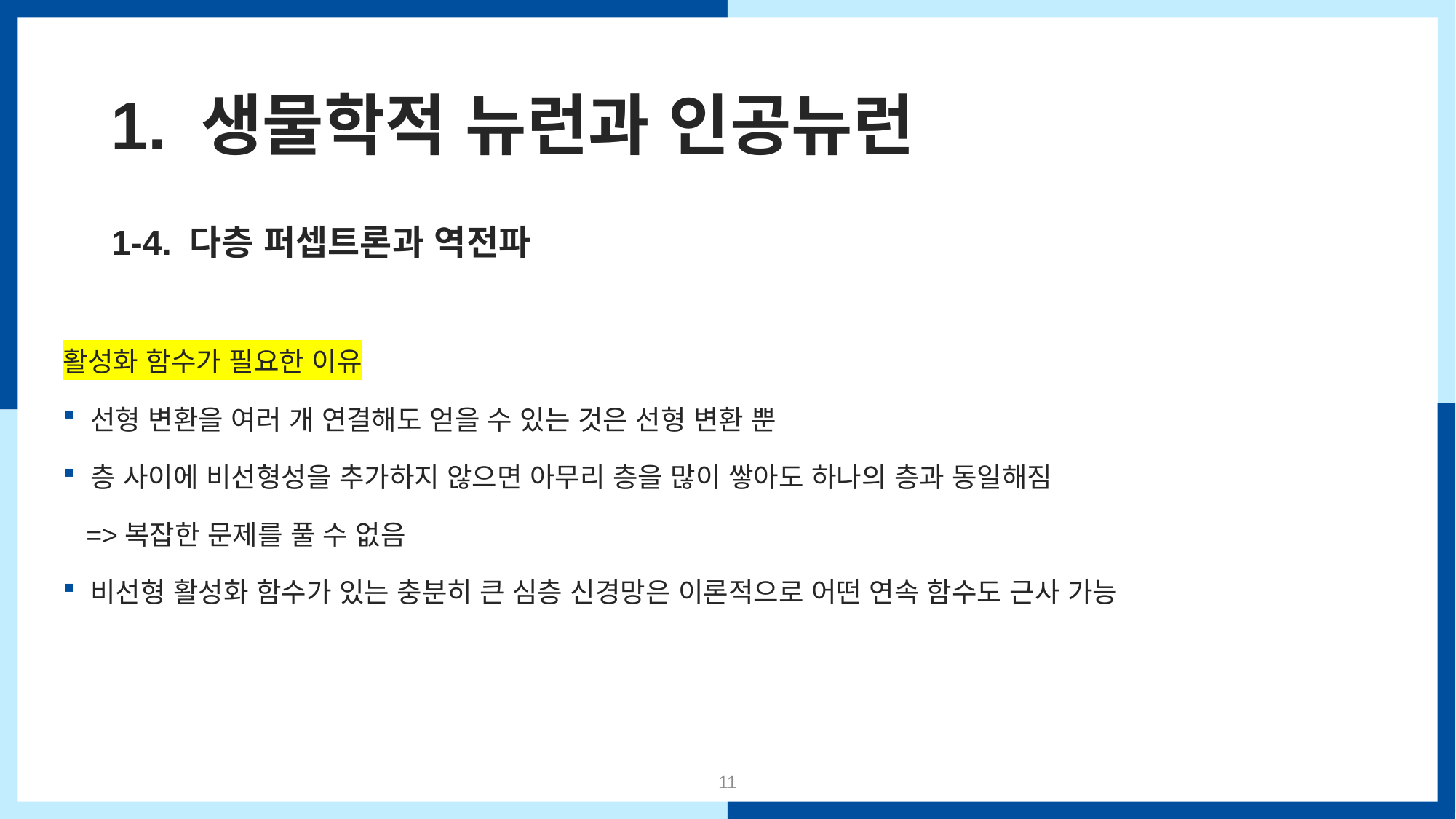

# 1. 생물학적 뉴런과 인공뉴런
     1-4. 다층 퍼셉트론과 역전파

활성화 함수가 필요한 이유
선형 변환을 여러 개 연결해도 얻을 수 있는 것은 선형 변환 뿐
층 사이에 비선형성을 추가하지 않으면 아무리 층을 많이 쌓아도 하나의 층과 동일해짐
   =>복잡한 문제를 풀 수 없음
비선형 활성화 함수가 있는 충분히 큰 심층 신경망은 이론적으로 어떤 연속 함수도 근사 가능
11